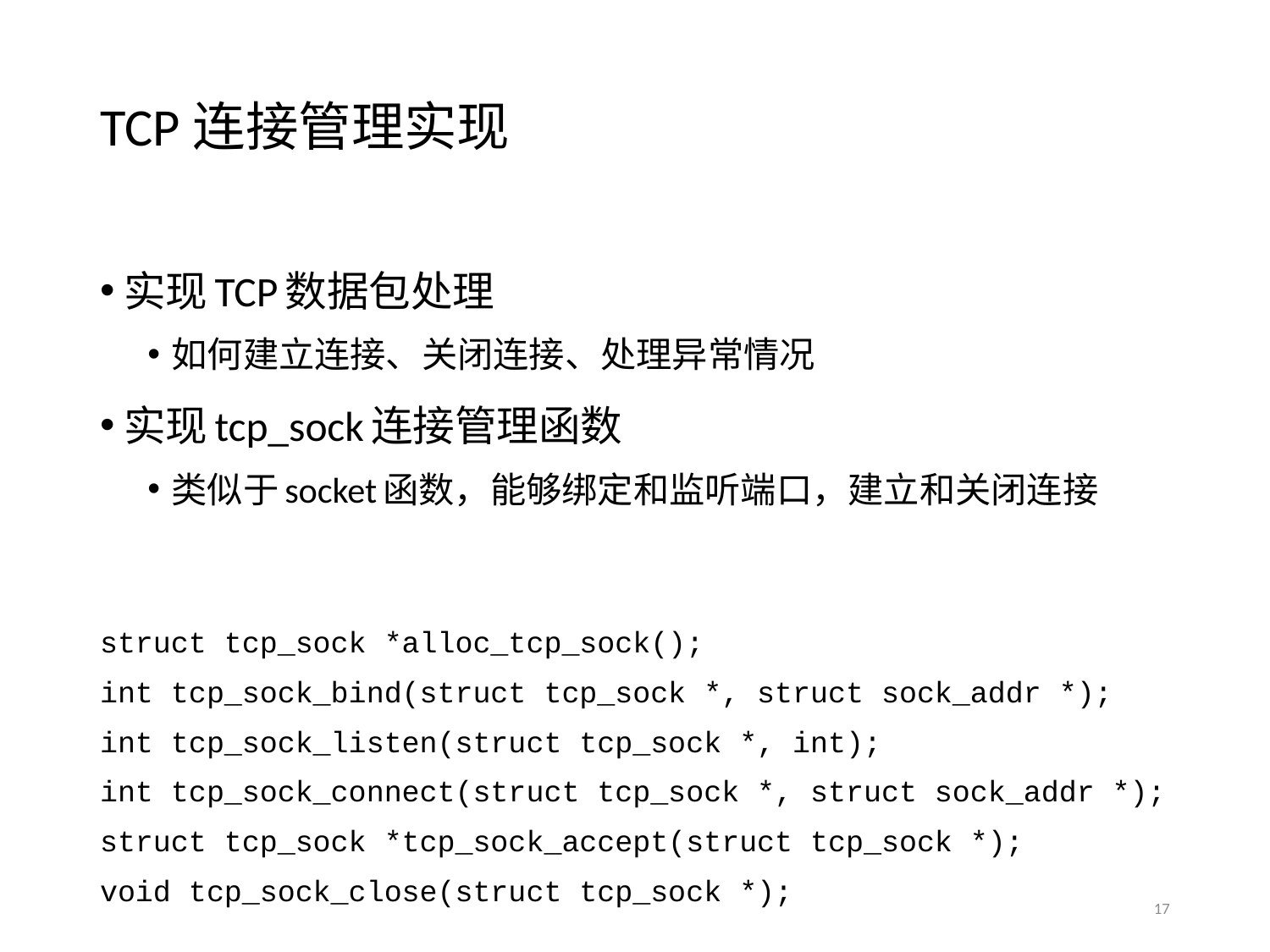

# TCP连接管理实现
实现TCP数据包处理
如何建立连接、关闭连接、处理异常情况
实现tcp_sock连接管理函数
类似于socket函数，能够绑定和监听端口，建立和关闭连接

struct tcp_sock *alloc_tcp_sock();
int tcp_sock_bind(struct tcp_sock *, struct sock_addr *);
int tcp_sock_listen(struct tcp_sock *, int);
int tcp_sock_connect(struct tcp_sock *, struct sock_addr *);
struct tcp_sock *tcp_sock_accept(struct tcp_sock *);
void tcp_sock_close(struct tcp_sock *);
17